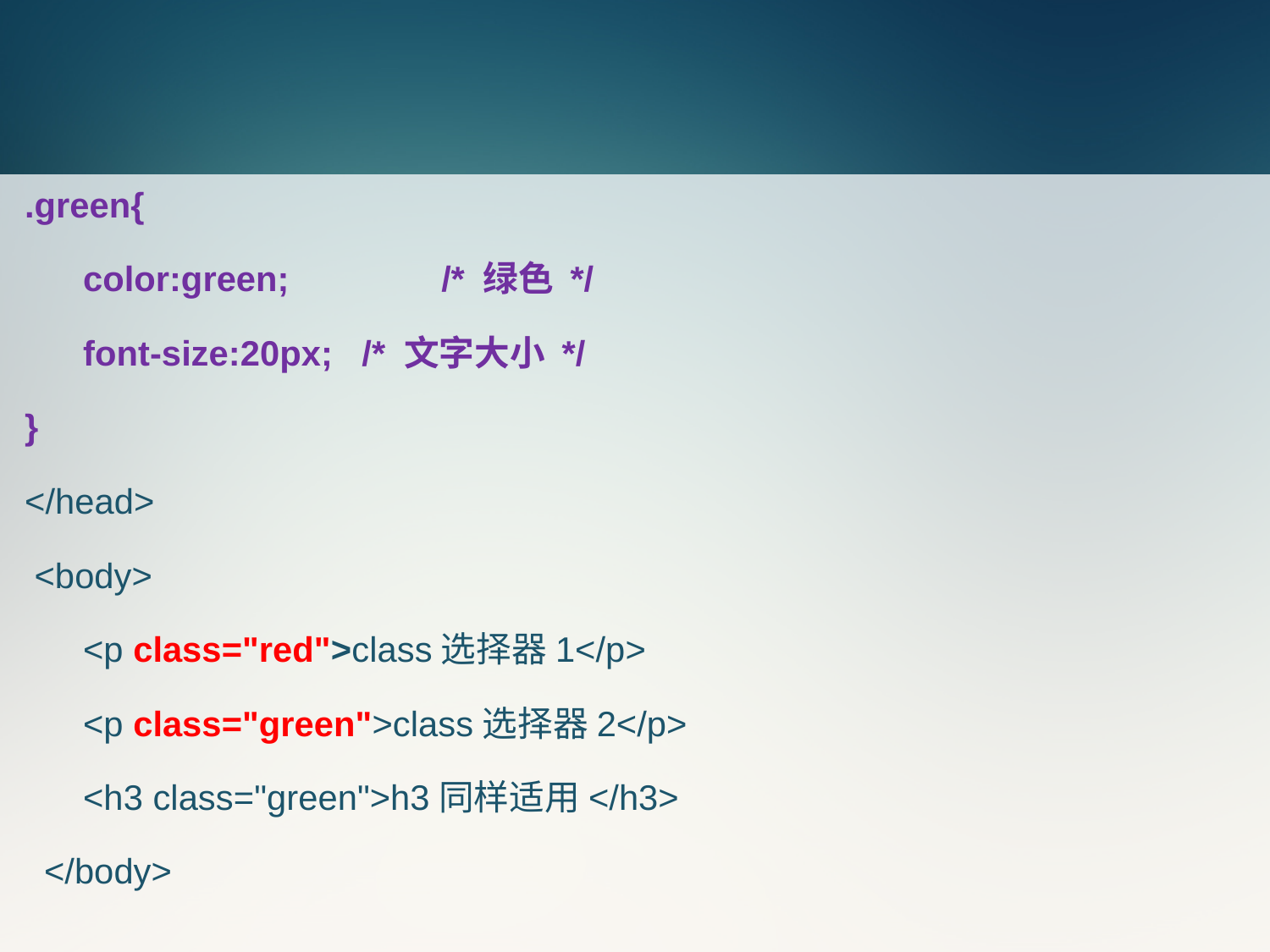

#
.green{
      color:green;		/* 绿色 */
      font-size:20px;   /* 文字大小 */
}
</head>
 <body>
      <p class="red">class选择器1</p>
      <p class="green">class选择器2</p>
      <h3 class="green">h3同样适用</h3>
  </body>